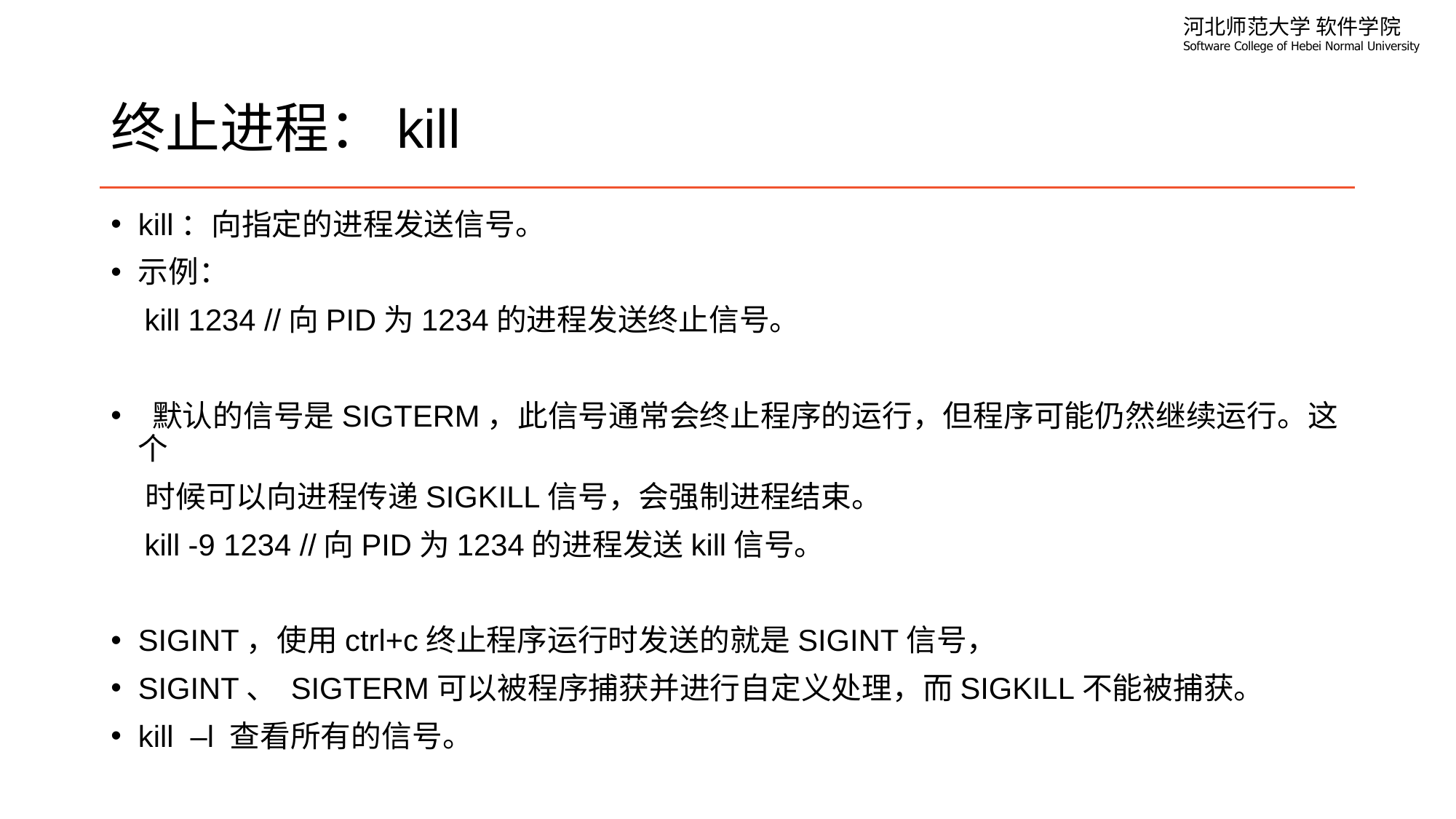

# 终止进程：kill
kill：向指定的进程发送信号。
示例：
    kill 1234 //向PID为1234的进程发送终止信号。

 默认的信号是SIGTERM，此信号通常会终止程序的运行，但程序可能仍然继续运行。这个
    时候可以向进程传递SIGKILL信号，会强制进程结束。
    kill -9 1234 //向PID为1234的进程发送kill信号。

SIGINT，使用ctrl+c终止程序运行时发送的就是SIGINT信号，
SIGINT、 SIGTERM可以被程序捕获并进行自定义处理，而SIGKILL不能被捕获。
kill  –l 查看所有的信号。